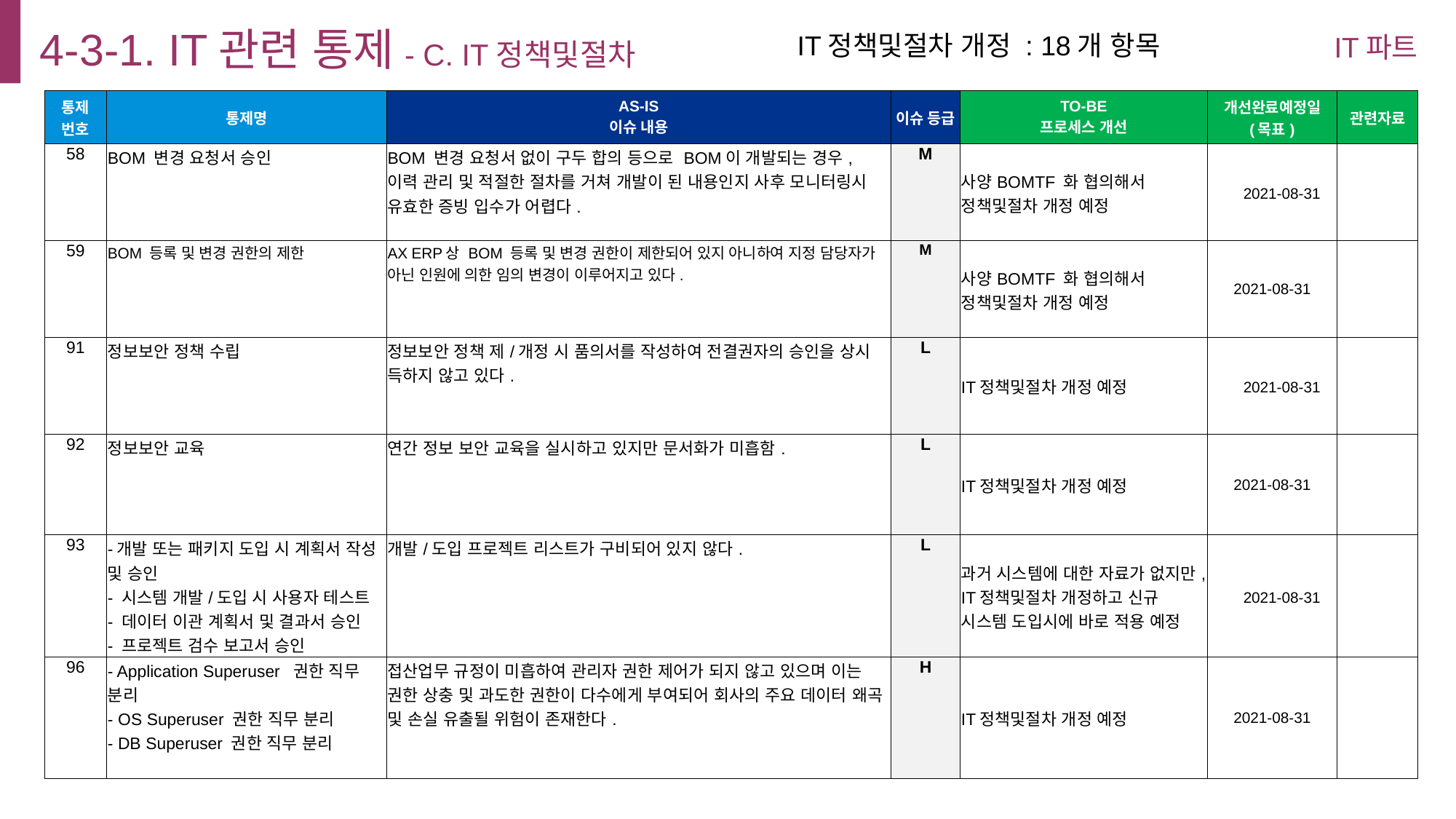

4-3-1. IT관련 통제- C. IT정책및절차
IT파트
IT정책및절차 개정 : 18개 항목
| 통제 번호 | 통제명 | AS-IS 이슈 내용 | 이슈 등급 | TO-BE 프로세스 개선 | 개선완료예정일 (목표) | 관련자료 |
| --- | --- | --- | --- | --- | --- | --- |
| 58 | BOM 변경 요청서 승인 | BOM 변경 요청서 없이 구두 합의 등으로 BOM이 개발되는 경우, 이력 관리 및 적절한 절차를 거쳐 개발이 된 내용인지 사후 모니터링시 유효한 증빙 입수가 어렵다. | M | 사양BOMTF 화 협의해서 정책및절차 개정 예정 | 2021-08-31 |  |
| 59 | BOM 등록 및 변경 권한의 제한 | AX ERP상 BOM 등록 및 변경 권한이 제한되어 있지 아니하여 지정 담당자가 아닌 인원에 의한 임의 변경이 이루어지고 있다. | M | 사양BOMTF 화 협의해서 정책및절차 개정 예정 | 2021-08-31 |  |
| 91 | 정보보안 정책 수립 | 정보보안 정책 제/개정 시 품의서를 작성하여 전결권자의 승인을 상시 득하지 않고 있다. | L | IT정책및절차 개정 예정 | 2021-08-31 |  |
| 92 | 정보보안 교육 | 연간 정보 보안 교육을 실시하고 있지만 문서화가 미흡함. | L | IT정책및절차 개정 예정 | 2021-08-31 |  |
| 93 | -개발 또는 패키지 도입 시 계획서 작성 및 승인 - 시스템 개발/도입 시 사용자 테스트 - 데이터 이관 계획서 및 결과서 승인 - 프로젝트 검수 보고서 승인 | 개발/도입 프로젝트 리스트가 구비되어 있지 않다. | L | 과거 시스템에 대한 자료가 없지만, IT정책및절차 개정하고 신규 시스템 도입시에 바로 적용 예정 | 2021-08-31 |  |
| 96 | - Application Superuser 권한 직무 분리 - OS Superuser 권한 직무 분리 - DB Superuser 권한 직무 분리 | 접산업무 규정이 미흡하여 관리자 권한 제어가 되지 않고 있으며 이는 권한 상충 및 과도한 권한이 다수에게 부여되어 회사의 주요 데이터 왜곡 및 손실 유출될 위험이 존재한다. | H | IT정책및절차 개정 예정 | 2021-08-31 |  |